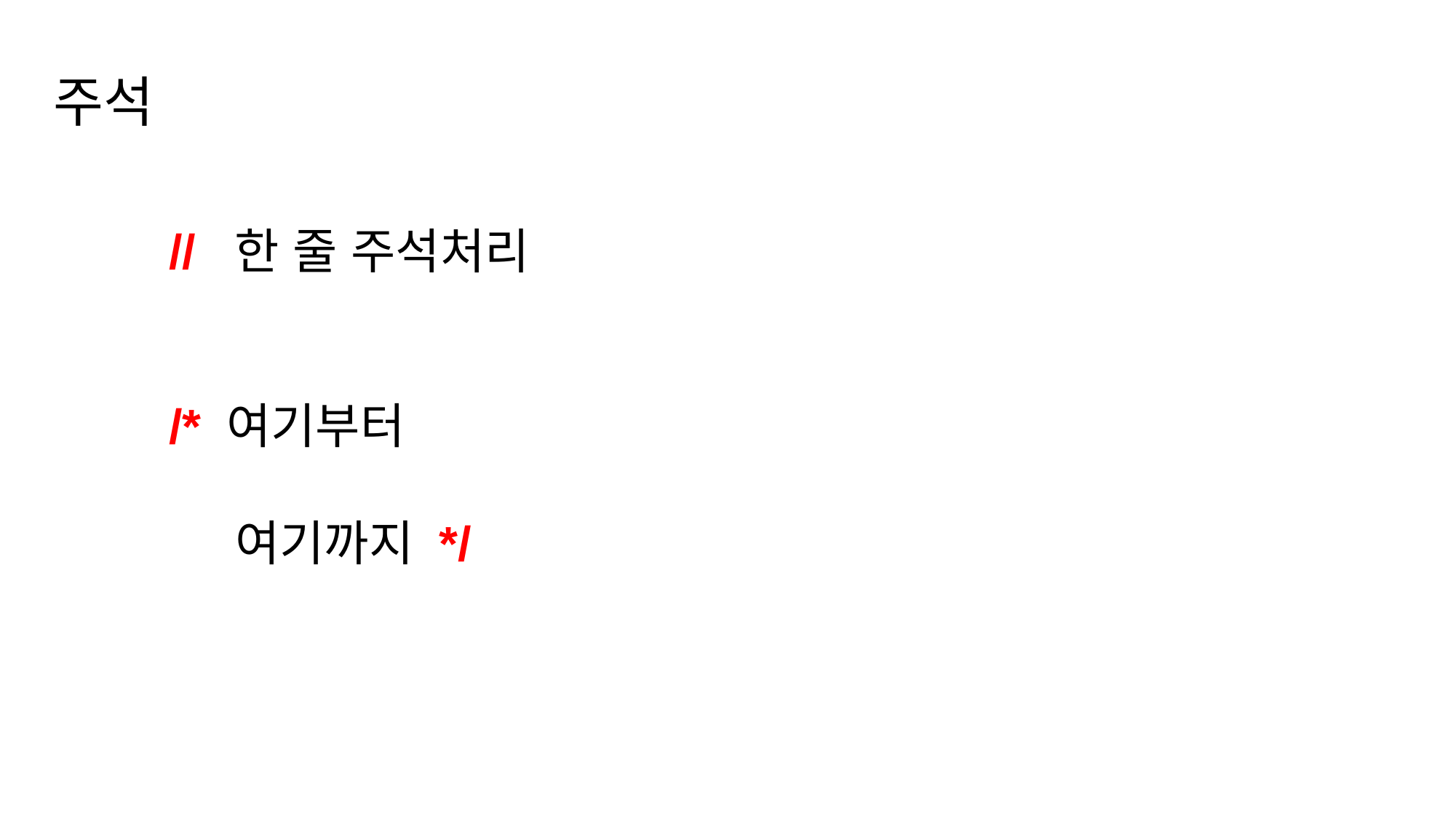

주석
//  한 줄 주석처리

/* 여기부터

    여기까지 */